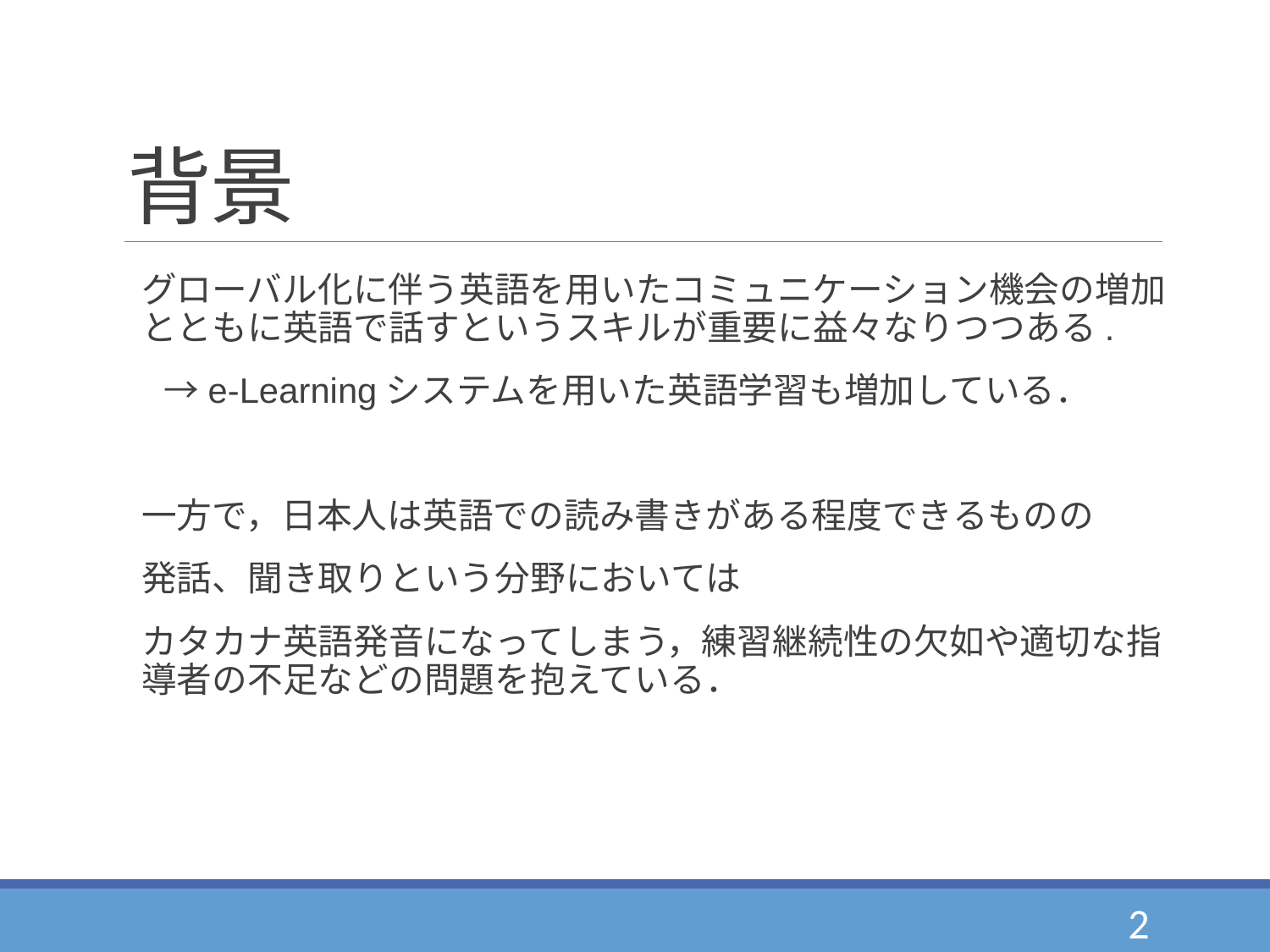

# 背景
グローバル化に伴う英語を用いたコミュニケーション機会の増加とともに英語で話すというスキルが重要に益々なりつつある.
　→e-Learningシステムを用いた英語学習も増加している．

一方で，日本人は英語での読み書きがある程度できるものの
発話、聞き取りという分野においては
カタカナ英語発音になってしまう，練習継続性の欠如や適切な指導者の不足などの問題を抱えている．
2